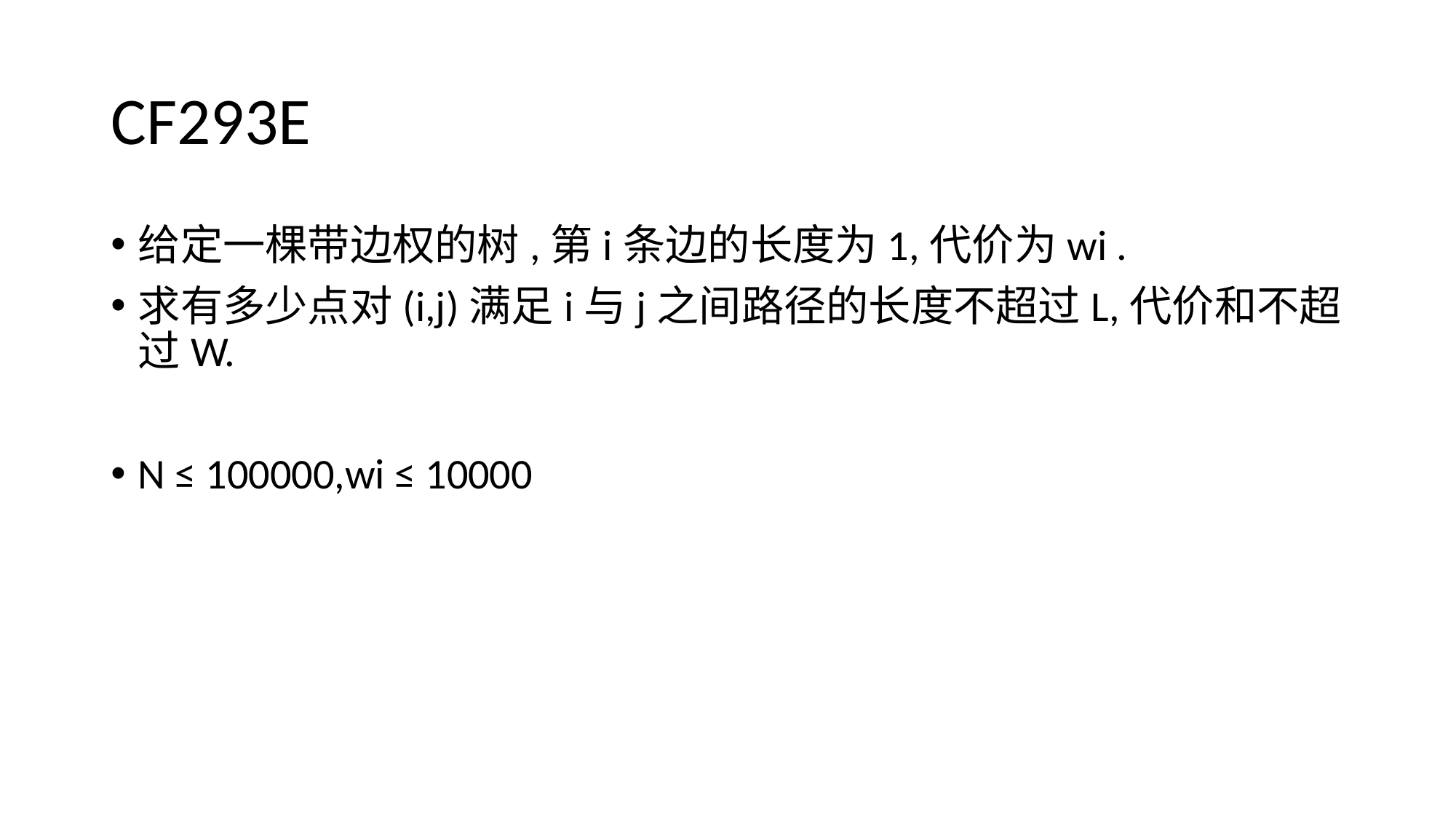

# CF293E
给定一棵带边权的树,第i条边的长度为1,代价为wi .
求有多少点对(i,j)满足i与j之间路径的长度不超过L,代价和不超过W.

N ≤ 100000,wi ≤ 10000